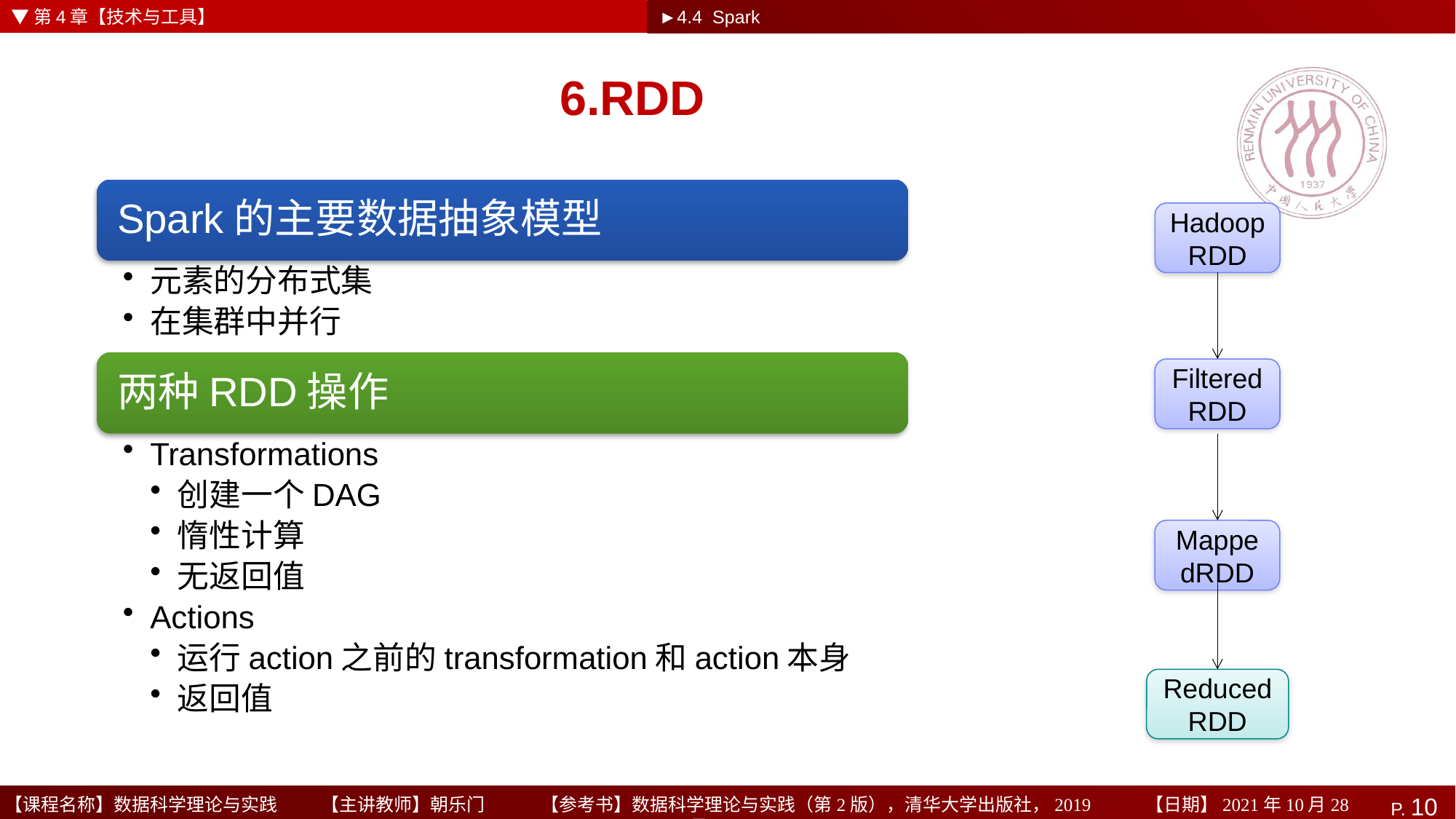

▼第4章【技术与工具】
►4.4  Spark

# 6.RDD
Spark的主要数据抽象模型
元素的分布式集
在集群中并行
两种RDD操作
Transformations
创建一个DAG
惰性计算
无返回值
Actions
运行action之前的transformation和action本身
返回值
HadoopRDD
FilteredRDD
MappedRDD
Reduced
RDD